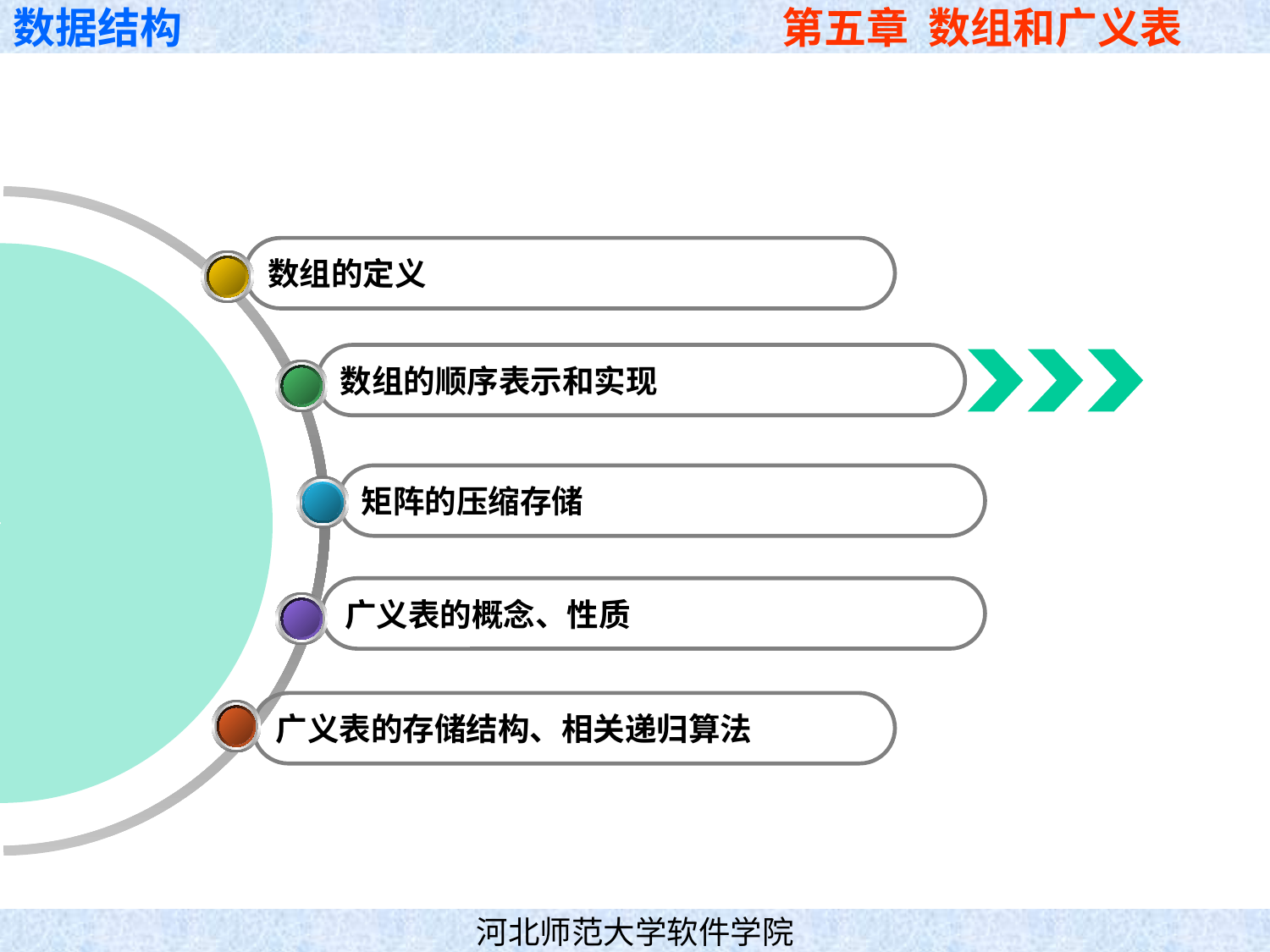

数组的定义

数组的顺序表示和实现

矩阵的压缩存储

广义表的概念、性质

广义表的存储结构、相关递归算法